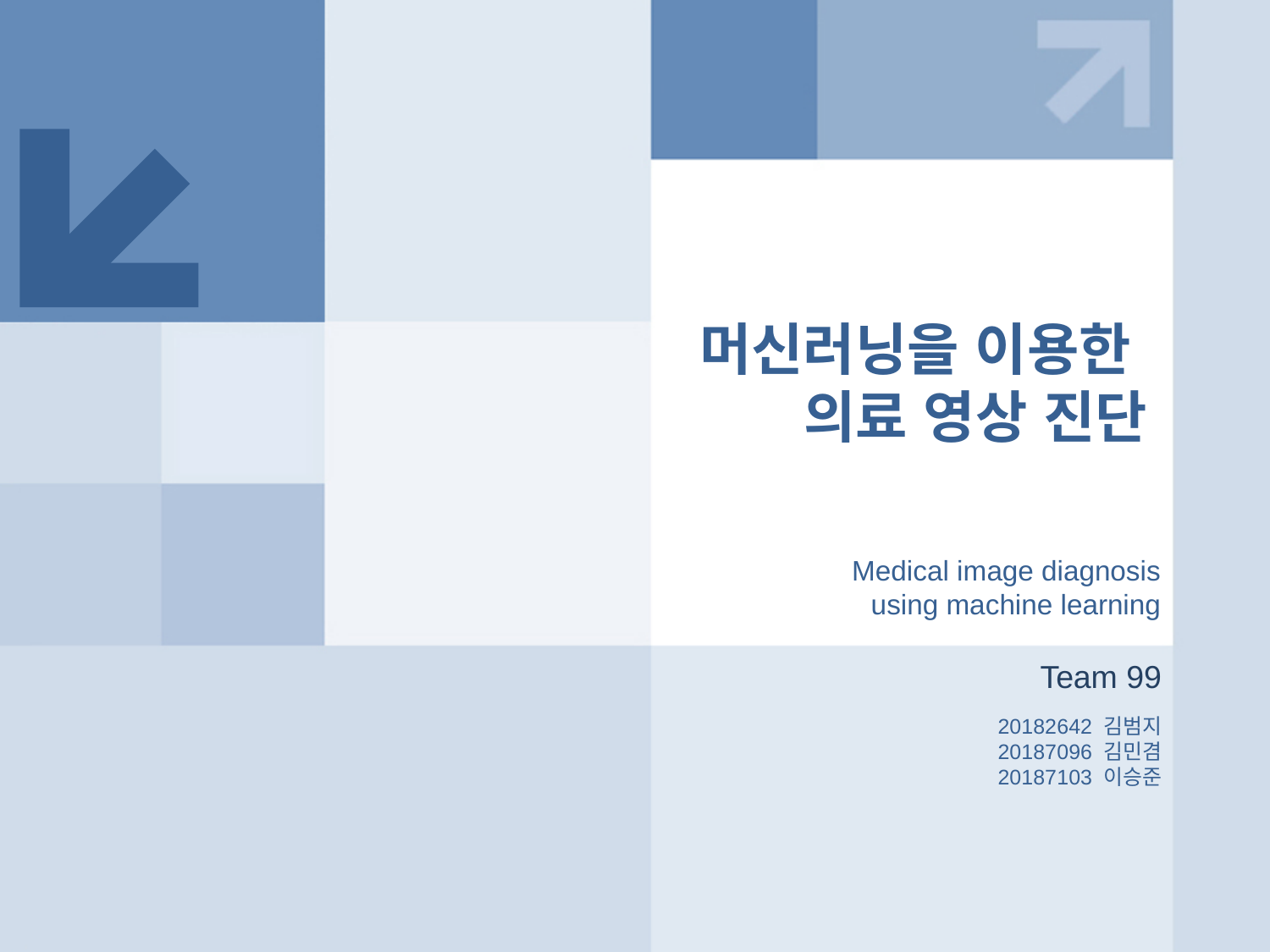

머신러닝을 이용한
의료 영상 진단
Medical image diagnosis
using machine learning
Team 99
20182642 김범지
20187096 김민겸
20187103 이승준